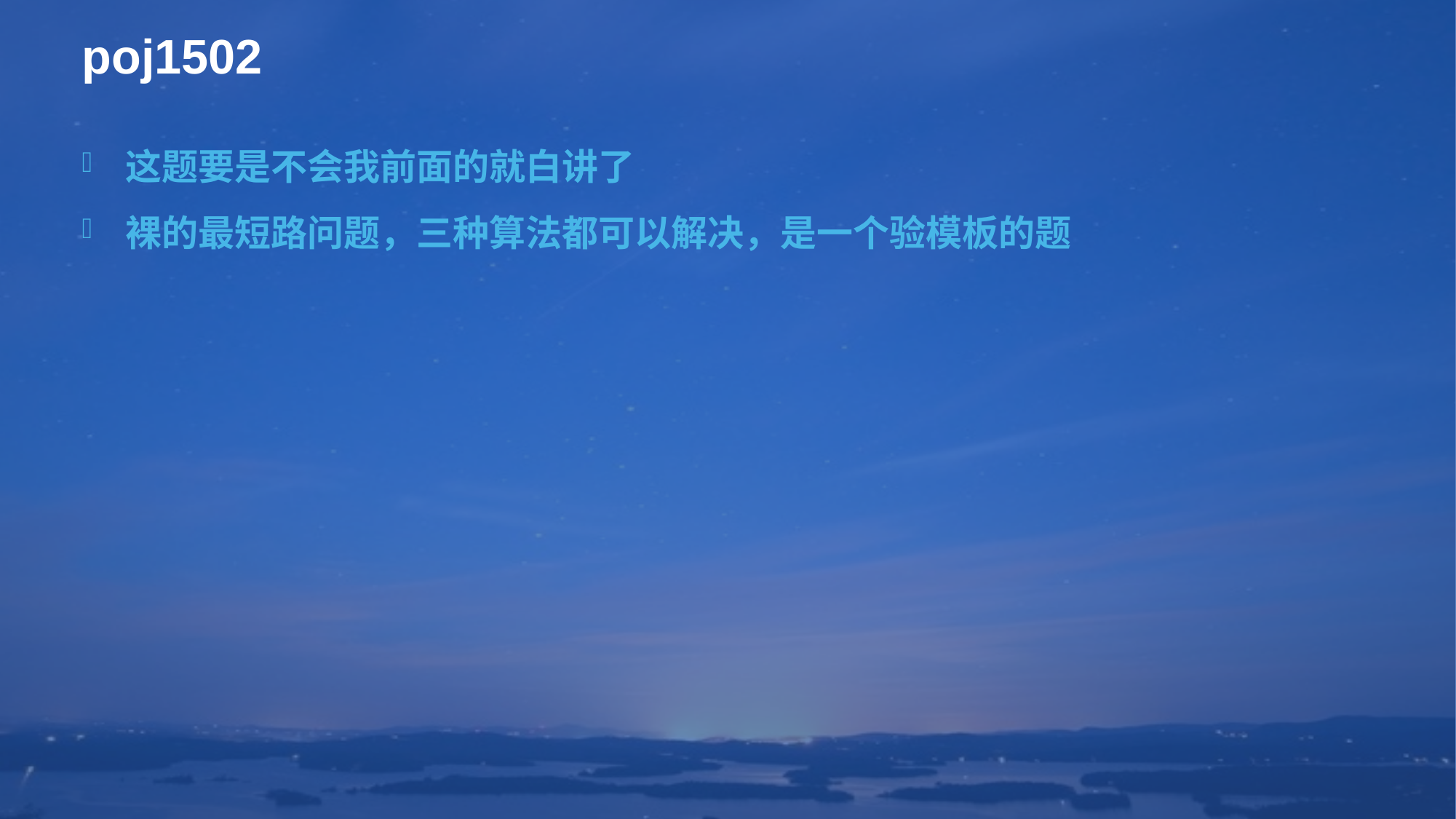

# poj1502
这题要是不会我前面的就白讲了
裸的最短路问题，三种算法都可以解决，是一个验模板的题